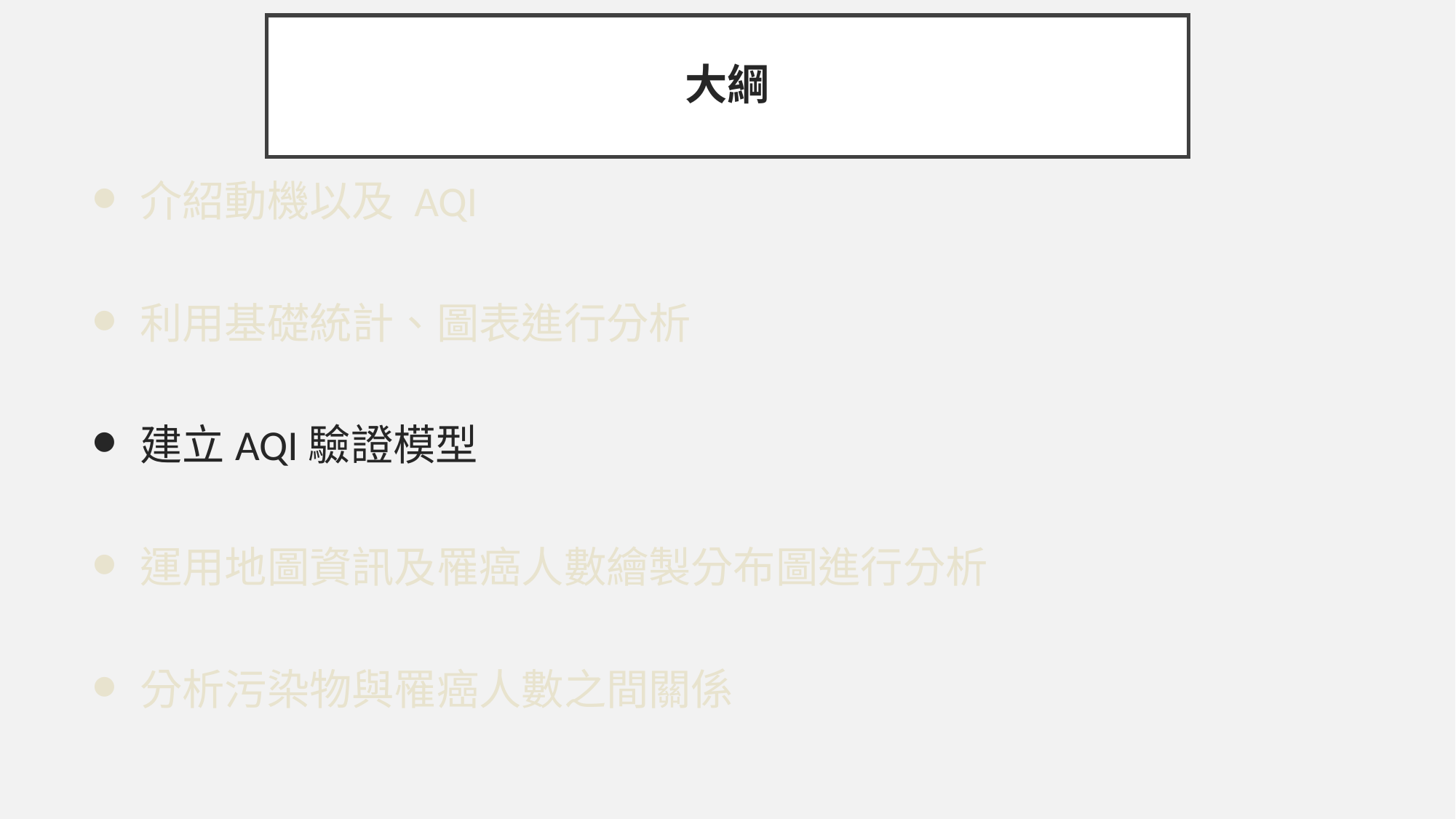

大綱
介紹動機以及 AQI

利用基礎統計、圖表進行分析

建立AQI驗證模型

運用地圖資訊及罹癌人數繪製分布圖進行分析

分析污染物與罹癌人數之間關係